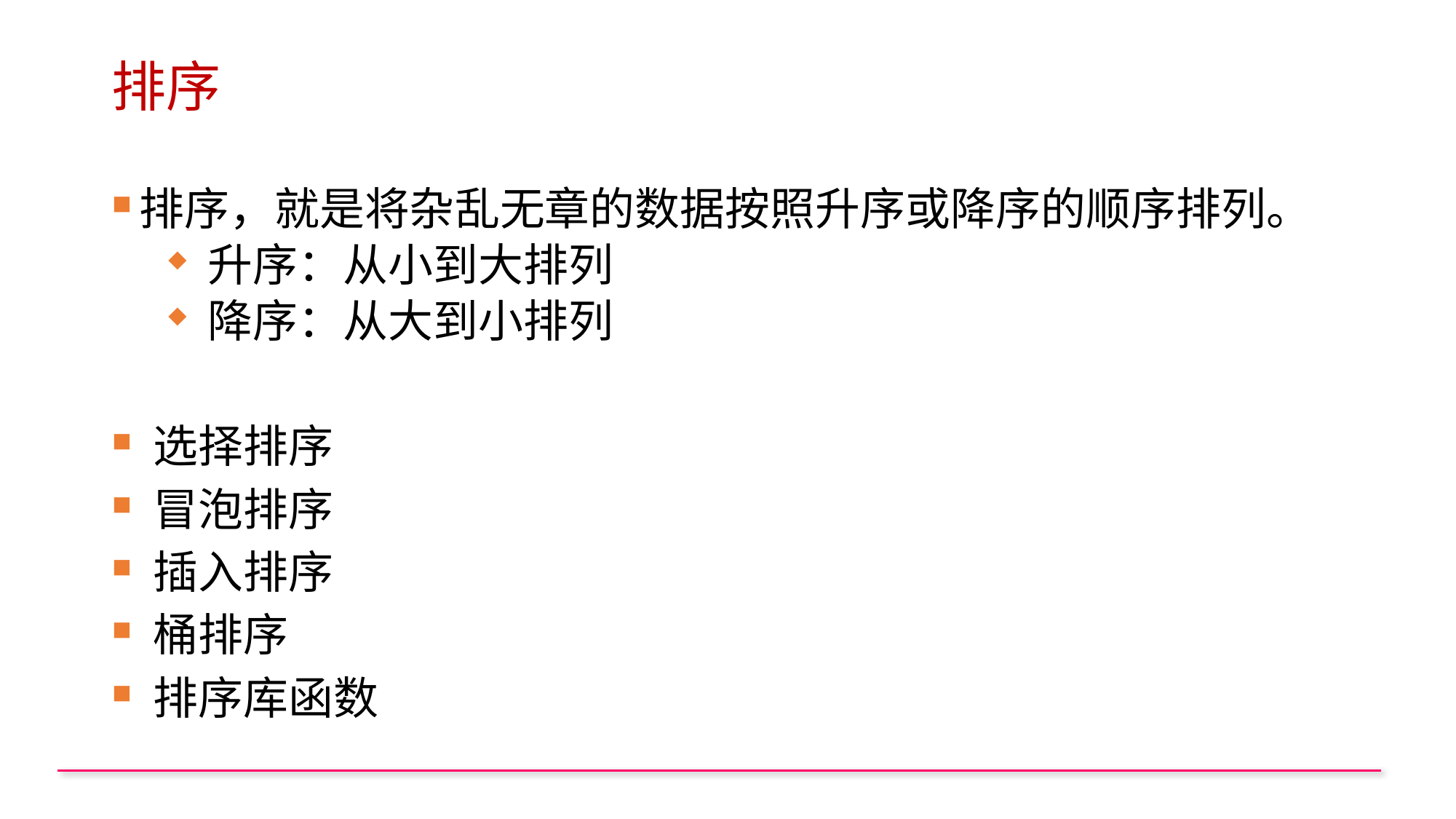

# 排序
排序，就是将杂乱无章的数据按照升序或降序的顺序排列。
升序：从小到大排列
降序：从大到小排列

选择排序
冒泡排序
插入排序
桶排序
排序库函数